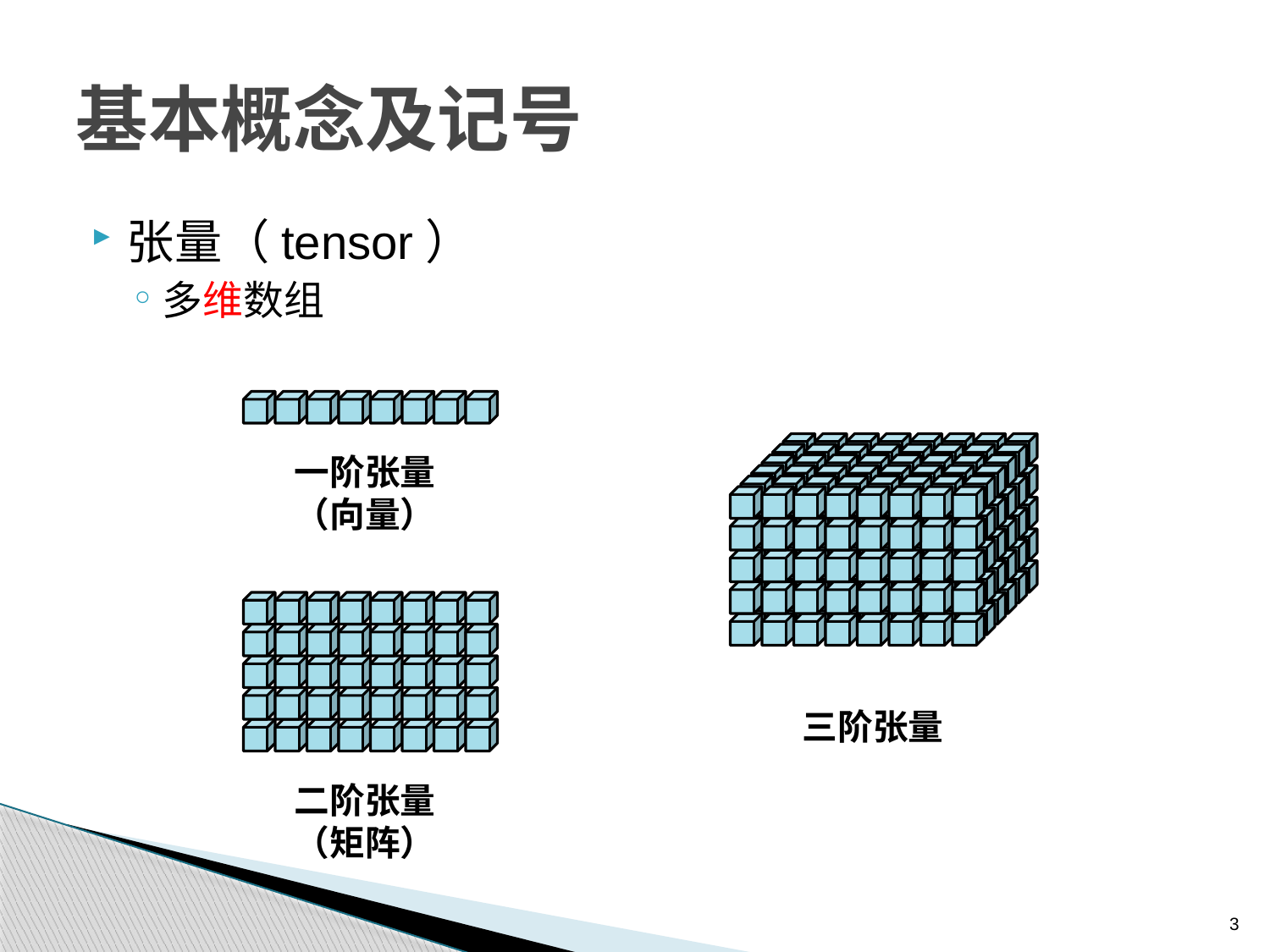

# 基本概念及记号
张量（tensor）
多维数组

一阶张量（向量）

三阶张量

二阶张量（矩阵）
3